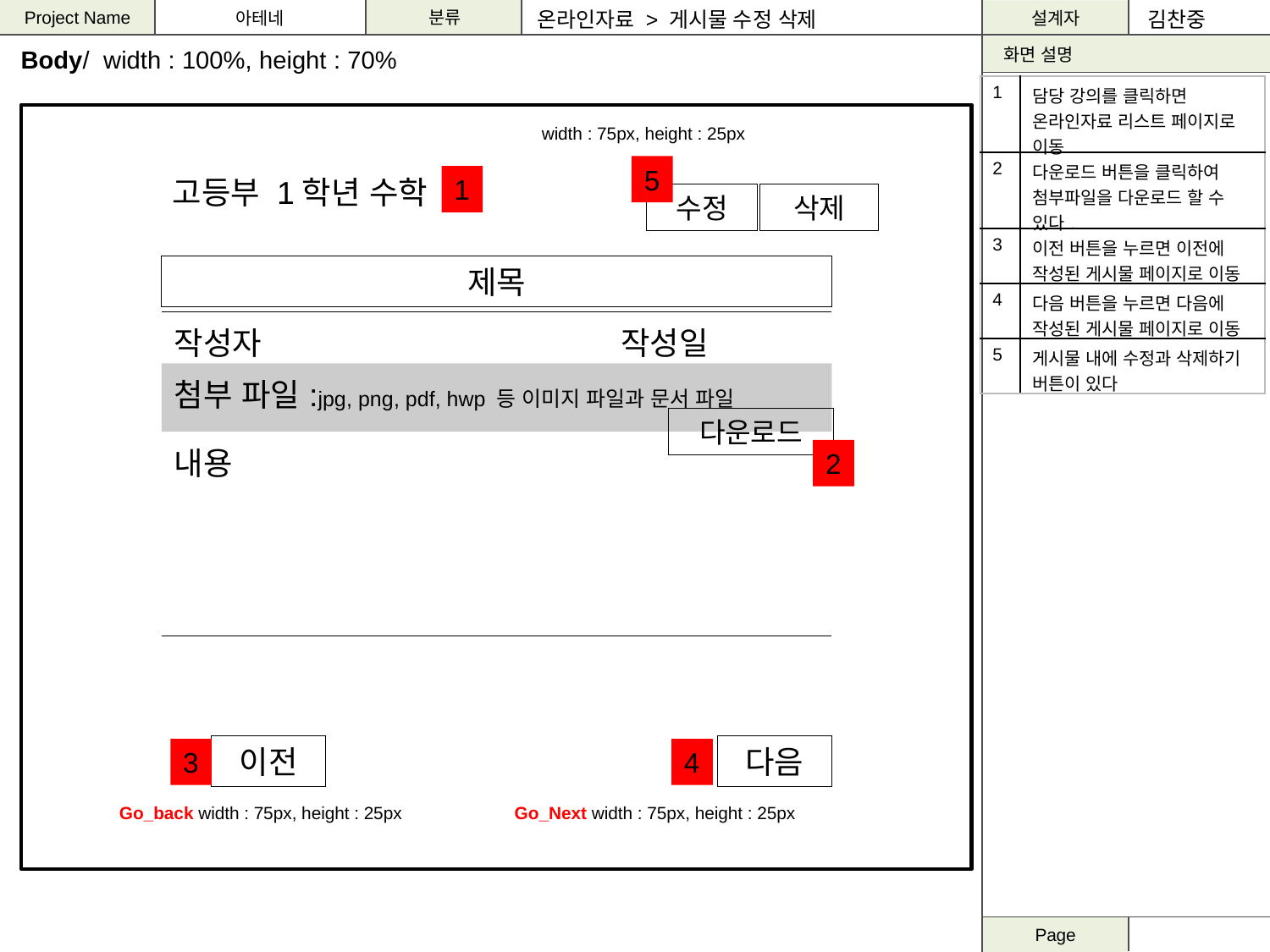

온라인자료 > 게시물 수정 삭제
김찬중
Body/  width : 100%, height : 70%
| 1 | 담당 강의를 클릭하면 온라인자료 리스트 페이지로 이동 |
| --- | --- |
| 2 | 다운로드 버튼을 클릭하여 첨부파일을 다운로드 할 수 있다. |
| 3 | 이전 버튼을 누르면 이전에 작성된 게시물 페이지로 이동 |
| 4 | 다음 버튼을 누르면 다음에 작성된 게시물 페이지로 이동 |
| 5 | 게시물 내에 수정과 삭제하기 버튼이 있다 |

width : 75px, height : 25px
5
고등부 1학년 수학
1
삭제
수정
제목
| 작성자 |  | 작성일 |
| --- | --- | --- |
| 첨부 파일:jpg, png, pdf, hwp 등 이미지 파일과 문서 파일 |  |  |
| 내용 |  |  |
다운로드
2
이전
다음
3
4
Go_back width : 75px, height : 25px
Go_Next width : 75px, height : 25px